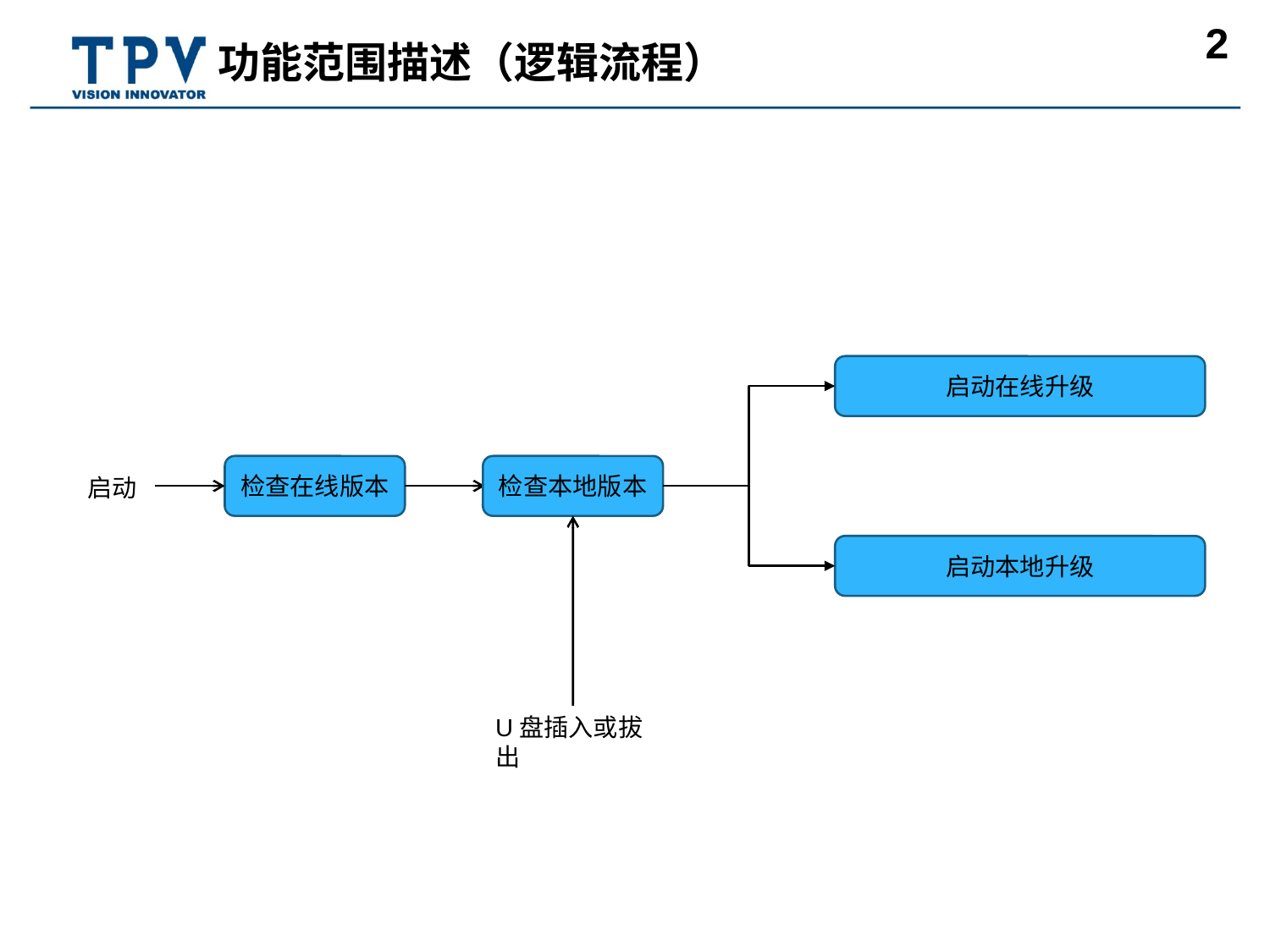

# 功能范围描述（逻辑流程）
启动在线升级
检查在线版本
检查本地版本
启动
启动本地升级
U盘插入或拔出